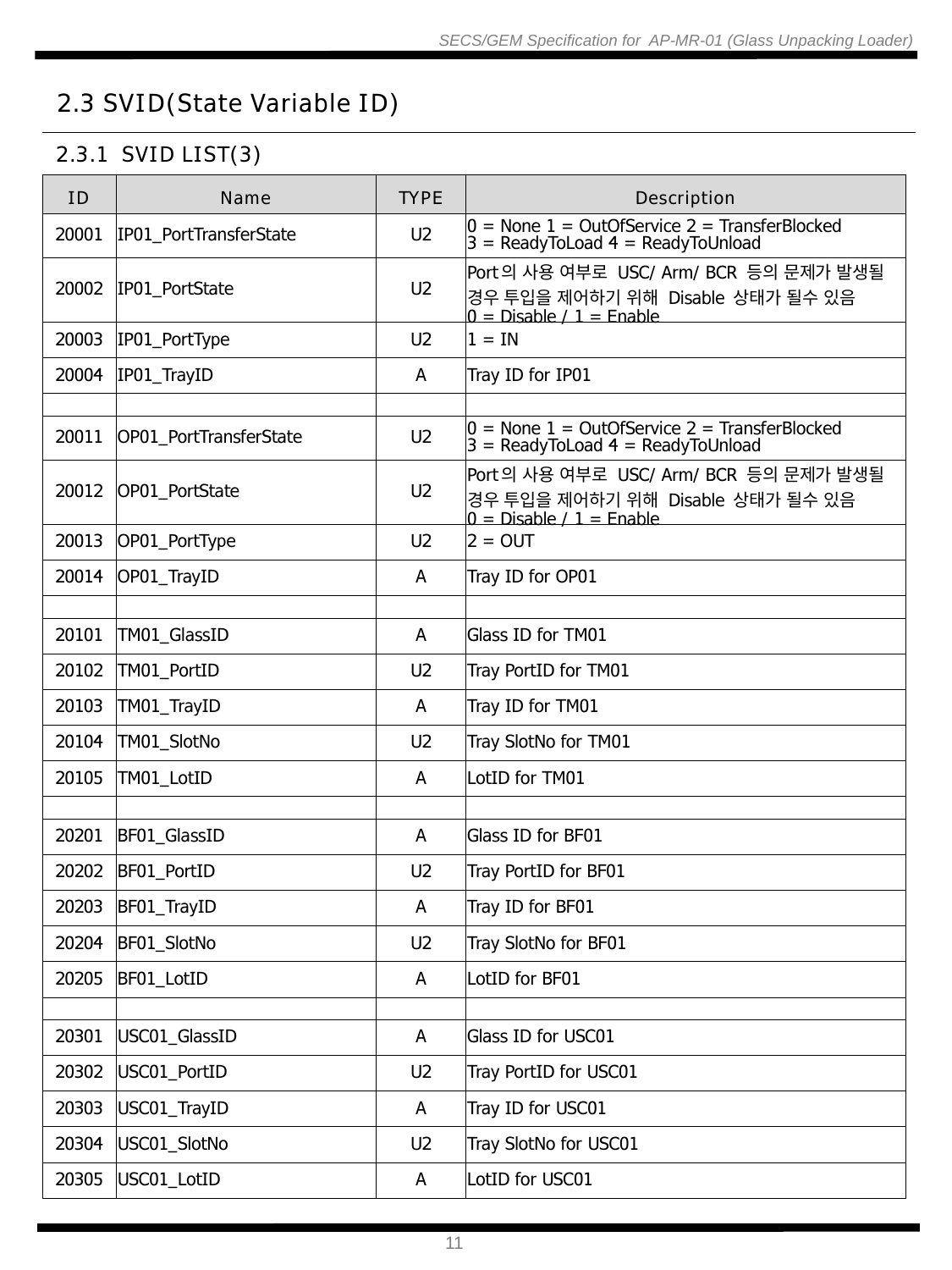

2.3 SVID(State Variable ID)
2.3.1  SVID LIST(3)
| ID | Name | TYPE | Description |
| --- | --- | --- | --- |
| 20001 | IP01\_PortTransferState | U2 | 0 = None 1 = OutOfService 2 = TransferBlocked 3 = ReadyToLoad 4 = ReadyToUnload |
| 20002 | IP01\_PortState | U2 | Port의 사용 여부로 USC/ Arm/ BCR 등의 문제가 발생될 경우 투입을 제어하기 위해 Disable 상태가 될수 있음 0 = Disable / 1 = Enable |
| 20003 | IP01\_PortType | U2 | 1 = IN |
| 20004 | IP01\_TrayID | A | Tray ID for IP01 |
|  |  |  |  |
| 20011 | OP01\_PortTransferState | U2 | 0 = None 1 = OutOfService 2 = TransferBlocked 3 = ReadyToLoad 4 = ReadyToUnload |
| 20012 | OP01\_PortState | U2 | Port의 사용 여부로 USC/ Arm/ BCR 등의 문제가 발생될 경우 투입을 제어하기 위해 Disable 상태가 될수 있음 0 = Disable / 1 = Enable |
| 20013 | OP01\_PortType | U2 | 2 = OUT |
| 20014 | OP01\_TrayID | A | Tray ID for OP01 |
|  |  |  |  |
| 20101 | TM01\_GlassID | A | Glass ID for TM01 |
| 20102 | TM01\_PortID | U2 | Tray PortID for TM01 |
| 20103 | TM01\_TrayID | A | Tray ID for TM01 |
| 20104 | TM01\_SlotNo | U2 | Tray SlotNo for TM01 |
| 20105 | TM01\_LotID | A | LotID for TM01 |
|  |  |  |  |
| 20201 | BF01\_GlassID | A | Glass ID for BF01 |
| 20202 | BF01\_PortID | U2 | Tray PortID for BF01 |
| 20203 | BF01\_TrayID | A | Tray ID for BF01 |
| 20204 | BF01\_SlotNo | U2 | Tray SlotNo for BF01 |
| 20205 | BF01\_LotID | A | LotID for BF01 |
|  |  |  |  |
| 20301 | USC01\_GlassID | A | Glass ID for USC01 |
| 20302 | USC01\_PortID | U2 | Tray PortID for USC01 |
| 20303 | USC01\_TrayID | A | Tray ID for USC01 |
| 20304 | USC01\_SlotNo | U2 | Tray SlotNo for USC01 |
| 20305 | USC01\_LotID | A | LotID for USC01 |